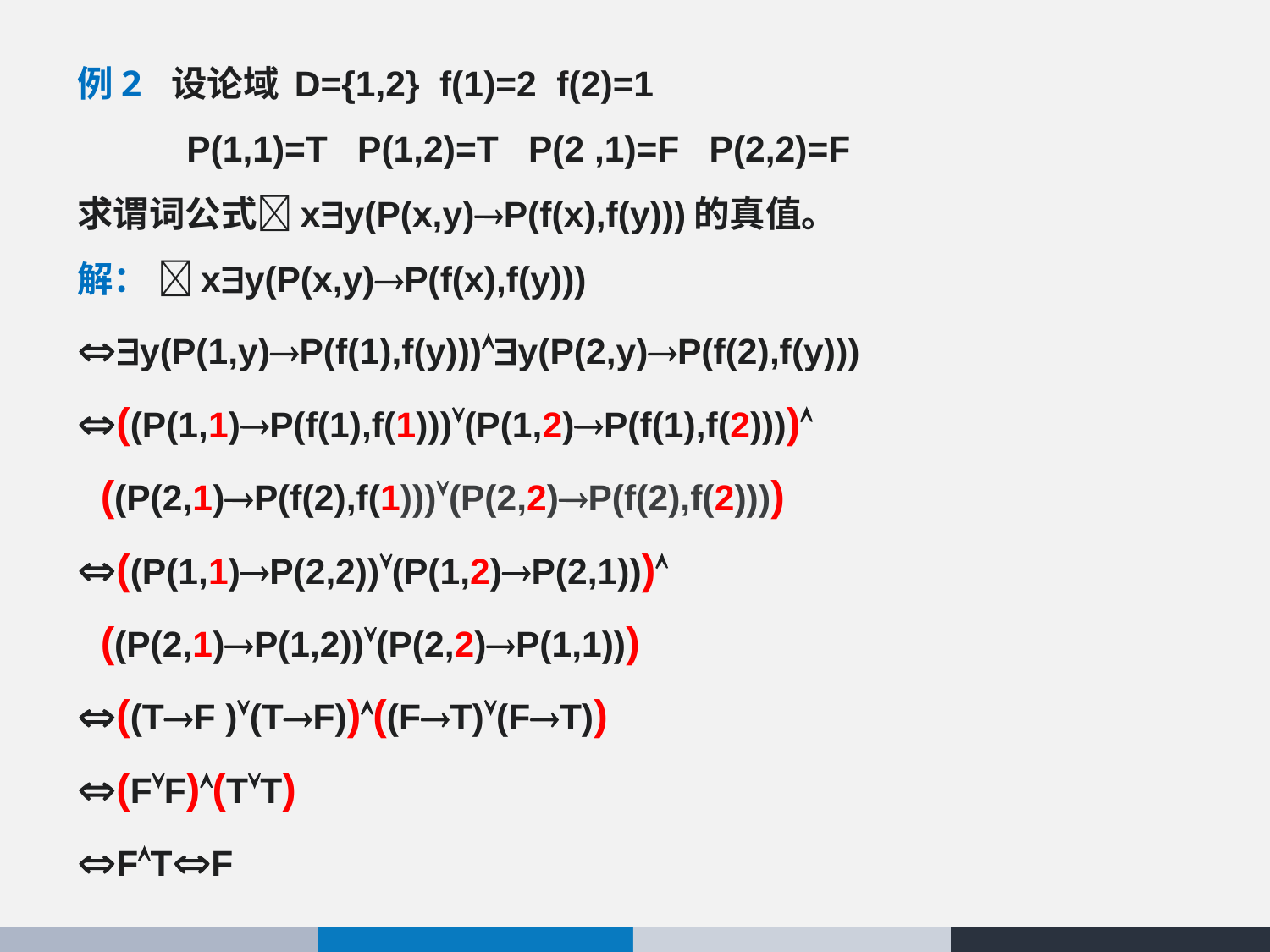

例2 设论域 D={1,2}  f(1)=2  f(2)=1
           P(1,1)=T   P(1,2)=T   P(2 ,1)=F   P(2,2)=F
求谓词公式∀x∃y(P(x,y)→P(f(x),f(y)))的真值。
解： ∀x∃y(P(x,y)→P(f(x),f(y)))
⇔∃y(P(1,y)→P(f(1),f(y)))∧∃y(P(2,y)→P(f(2),f(y)))
⇔((P(1,1)→P(f(1),f(1)))∨(P(1,2)→P(f(1),f(2))))∧
  ((P(2,1)→P(f(2),f(1)))∨(P(2,2)→P(f(2),f(2))))
⇔((P(1,1)→P(2,2))∨(P(1,2)→P(2,1)))∧
  ((P(2,1)→P(1,2))∨(P(2,2)→P(1,1)))
⇔((T→F )∨(T→F))∧((F→T)∨(F→T))
⇔(F∨F)∧(T∨T)
⇔F∧T⇔F